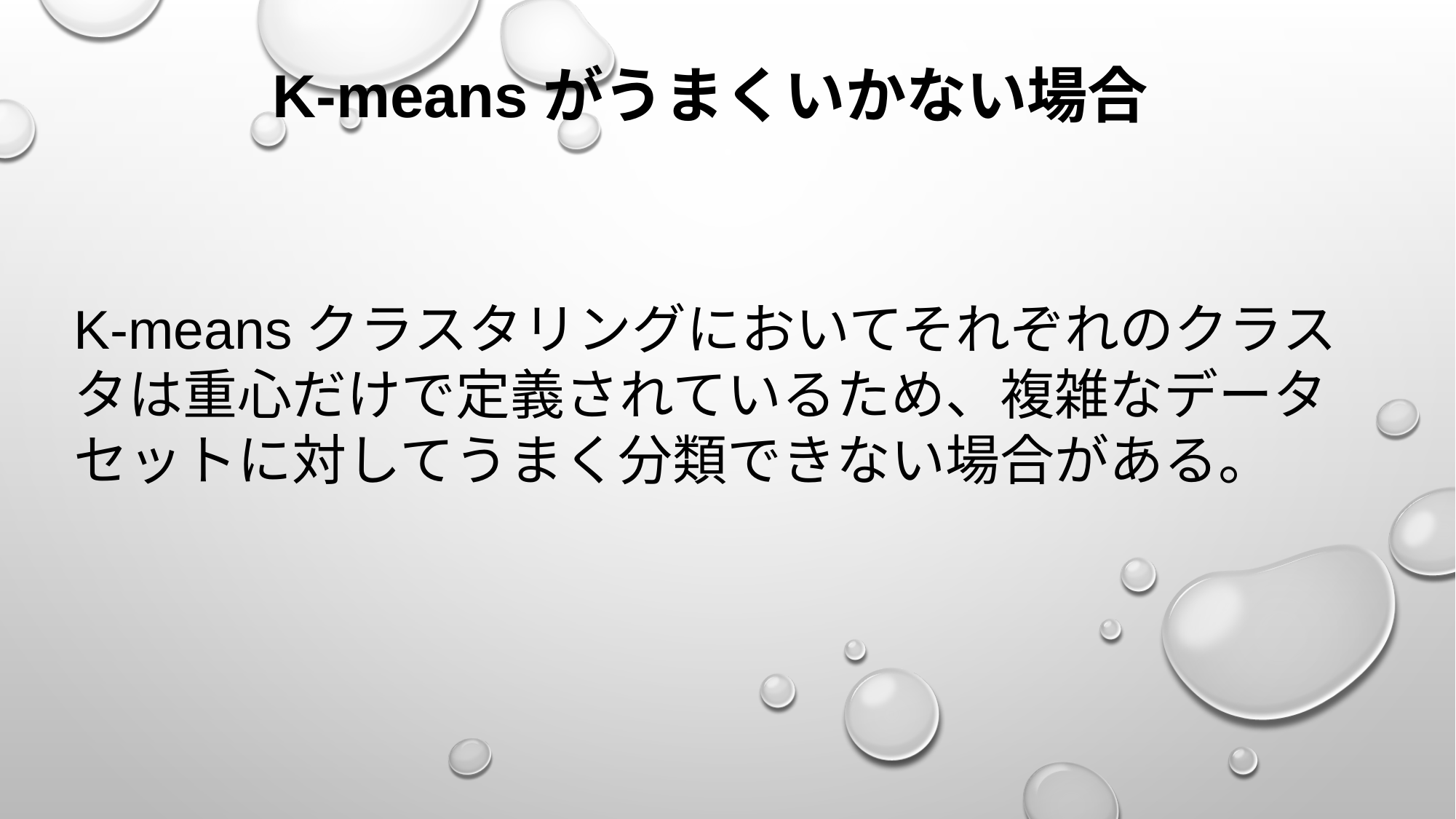

K-meansがうまくいかない場合
K-meansクラスタリングにおいてそれぞれのクラスタは重心だけで定義されているため、複雑なデータセットに対してうまく分類できない場合がある。